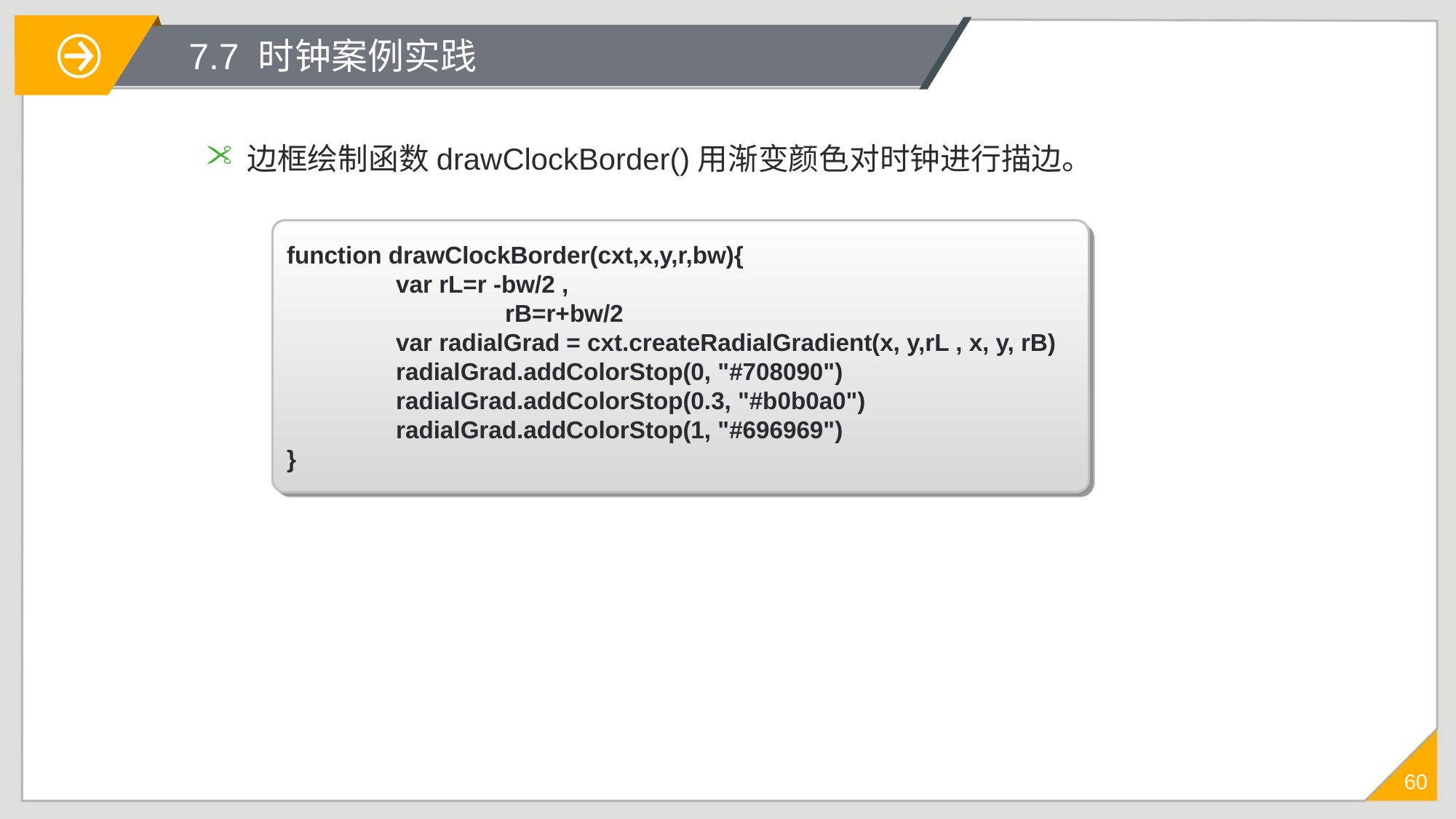

# 7.7 时钟案例实践
边框绘制函数drawClockBorder()用渐变颜色对时钟进行描边。
function drawClockBorder(cxt,x,y,r,bw){
	var rL=r -bw/2 ,
		rB=r+bw/2
	var radialGrad = cxt.createRadialGradient(x, y,rL , x, y, rB)
	radialGrad.addColorStop(0, "#708090")
	radialGrad.addColorStop(0.3, "#b0b0a0")
	radialGrad.addColorStop(1, "#696969")
}